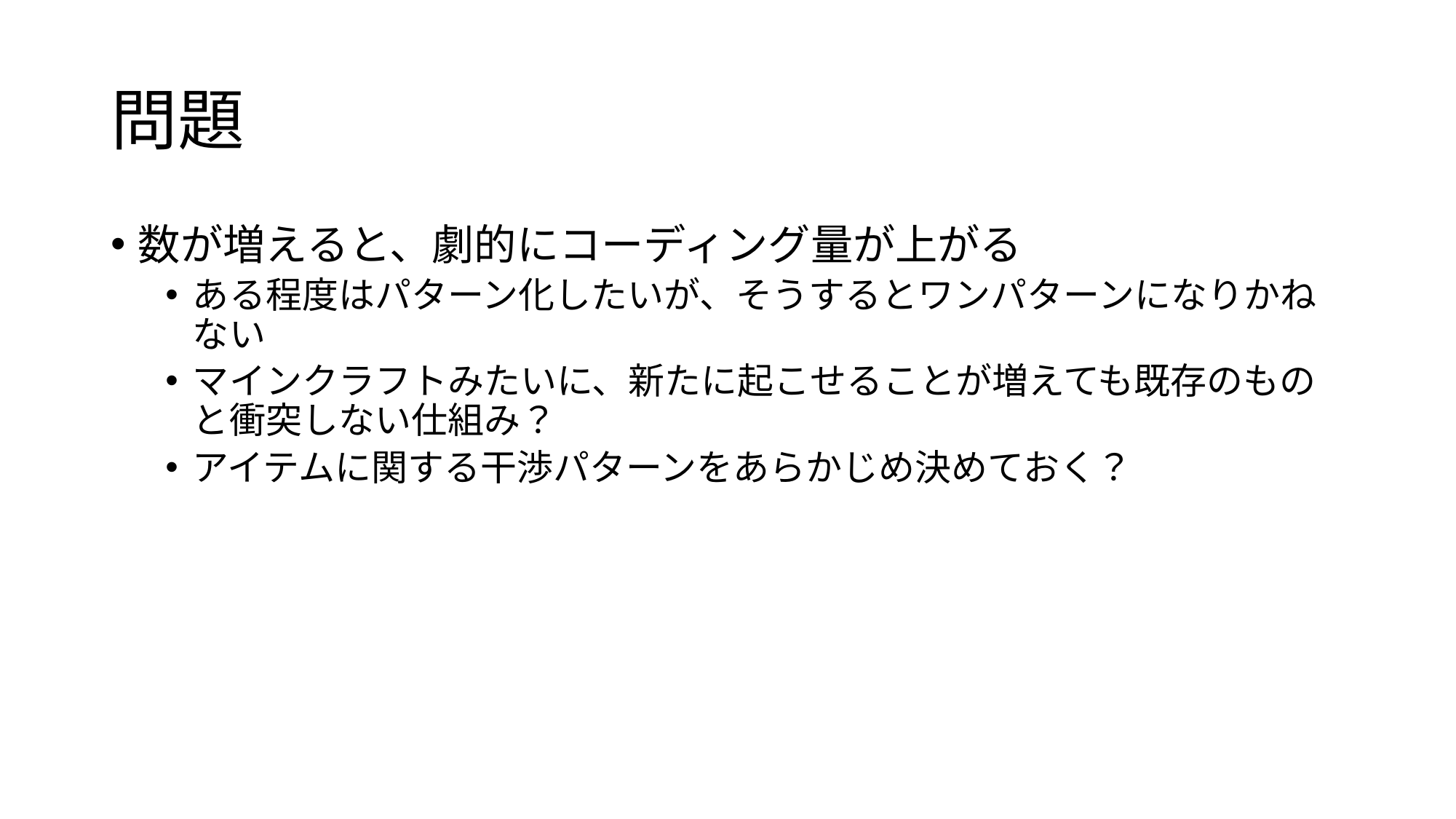

# 問題
数が増えると、劇的にコーディング量が上がる
ある程度はパターン化したいが、そうするとワンパターンになりかねない
マインクラフトみたいに、新たに起こせることが増えても既存のものと衝突しない仕組み？
アイテムに関する干渉パターンをあらかじめ決めておく？